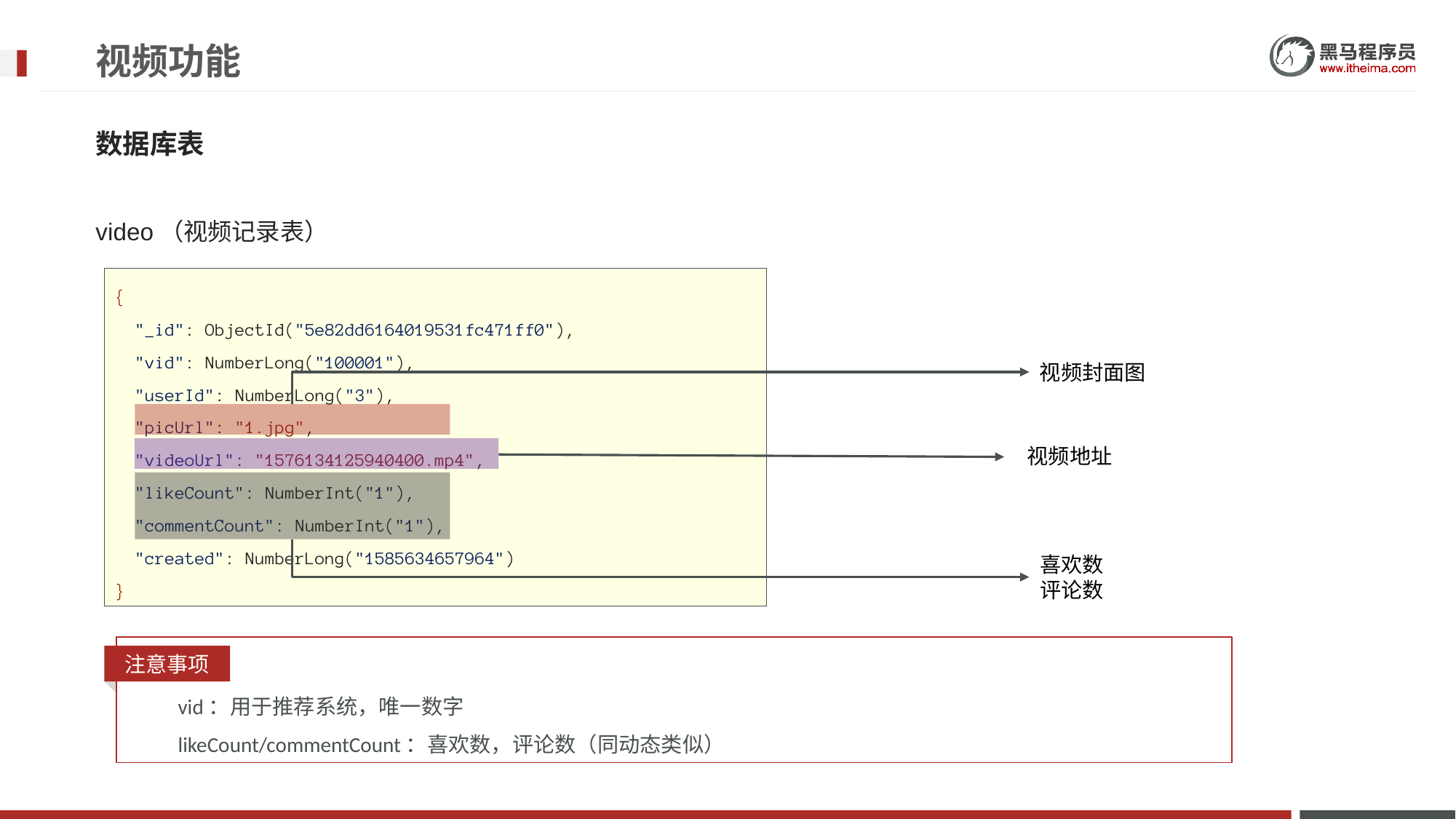

# 视频功能
数据库表
video（视频记录表）
{
  "_id": ObjectId("5e82dd6164019531fc471ff0"),
  "vid": NumberLong("100001"),
  "userId": NumberLong("3"),
  "picUrl": "1.jpg",
  "videoUrl": "1576134125940400.mp4",
  "likeCount": NumberInt("1"),
  "commentCount": NumberInt("1"),
  "created": NumberLong("1585634657964")
}
视频封面图

视频地址

喜欢数
评论数

注意事项
vid：用于推荐系统，唯一数字
likeCount/commentCount：喜欢数，评论数（同动态类似）